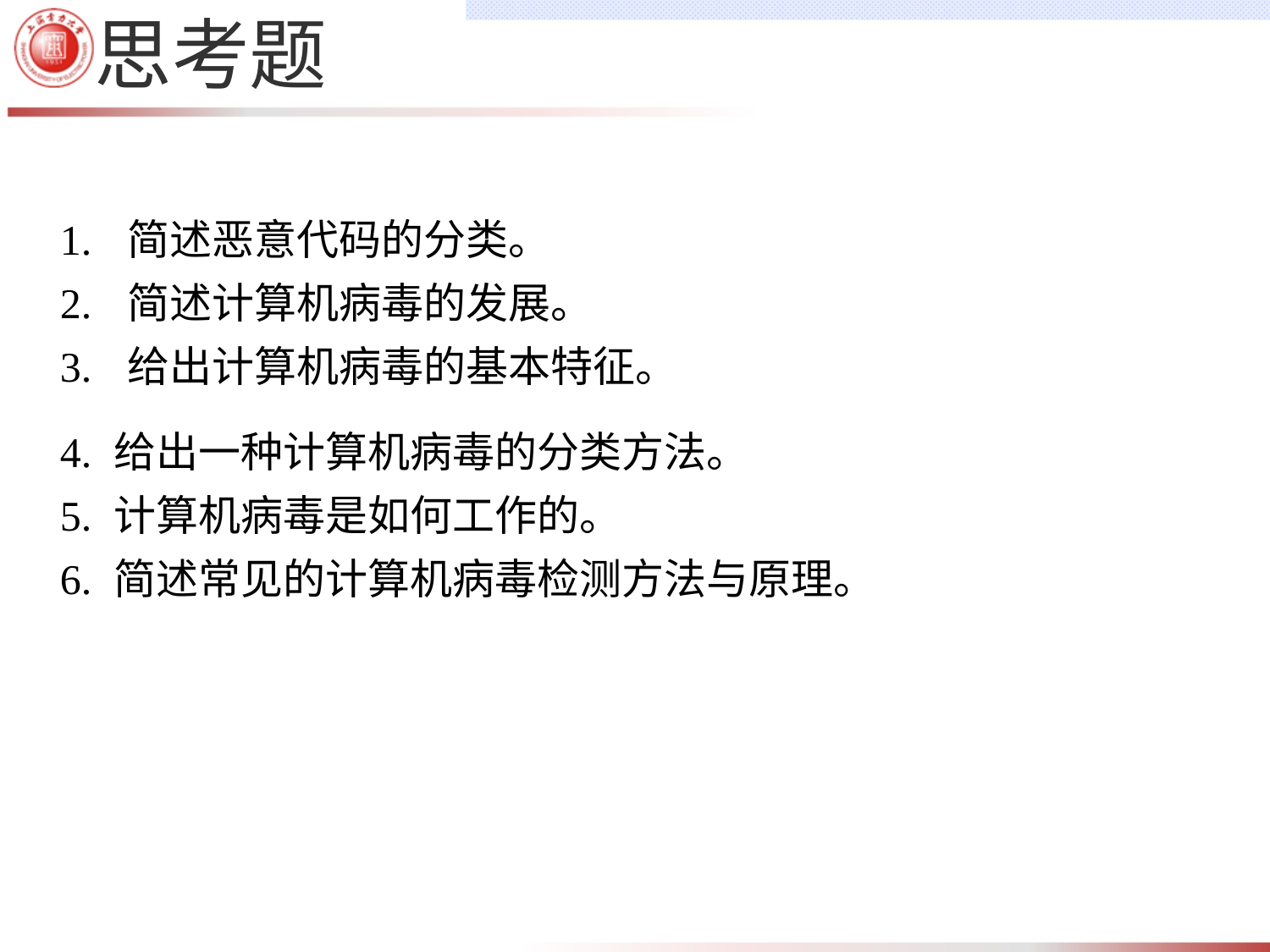

思考题
1. 简述恶意代码的分类。
2. 简述计算机病毒的发展。
3. 给出计算机病毒的基本特征。

4. 给出一种计算机病毒的分类方法。
5. 计算机病毒是如何工作的。
6. 简述常见的计算机病毒检测方法与原理。